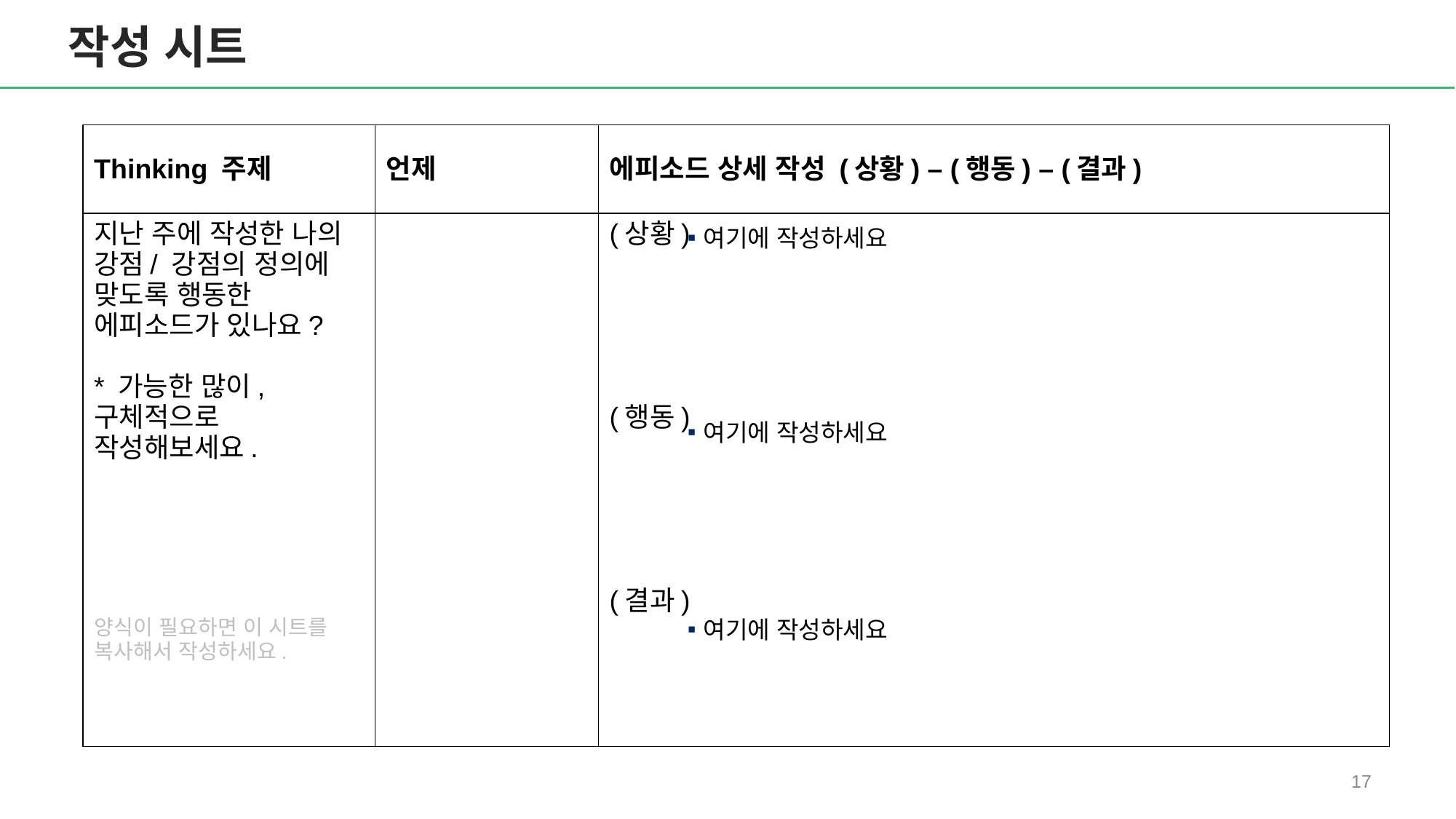

작성 시트
| Thinking 주제 | 언제 | 에피소드 상세 작성 (상황) – (행동) – (결과) |
| --- | --- | --- |
| 지난 주에 작성한 나의 강점/ 강점의 정의에 맞도록 행동한 에피소드가 있나요? \* 가능한 많이, 구체적으로 작성해보세요. 양식이 필요하면 이 시트를 복사해서 작성하세요. |  | (상황) (행동) (결과) |
여기에 작성하세요
여기에 작성하세요
여기에 작성하세요
17